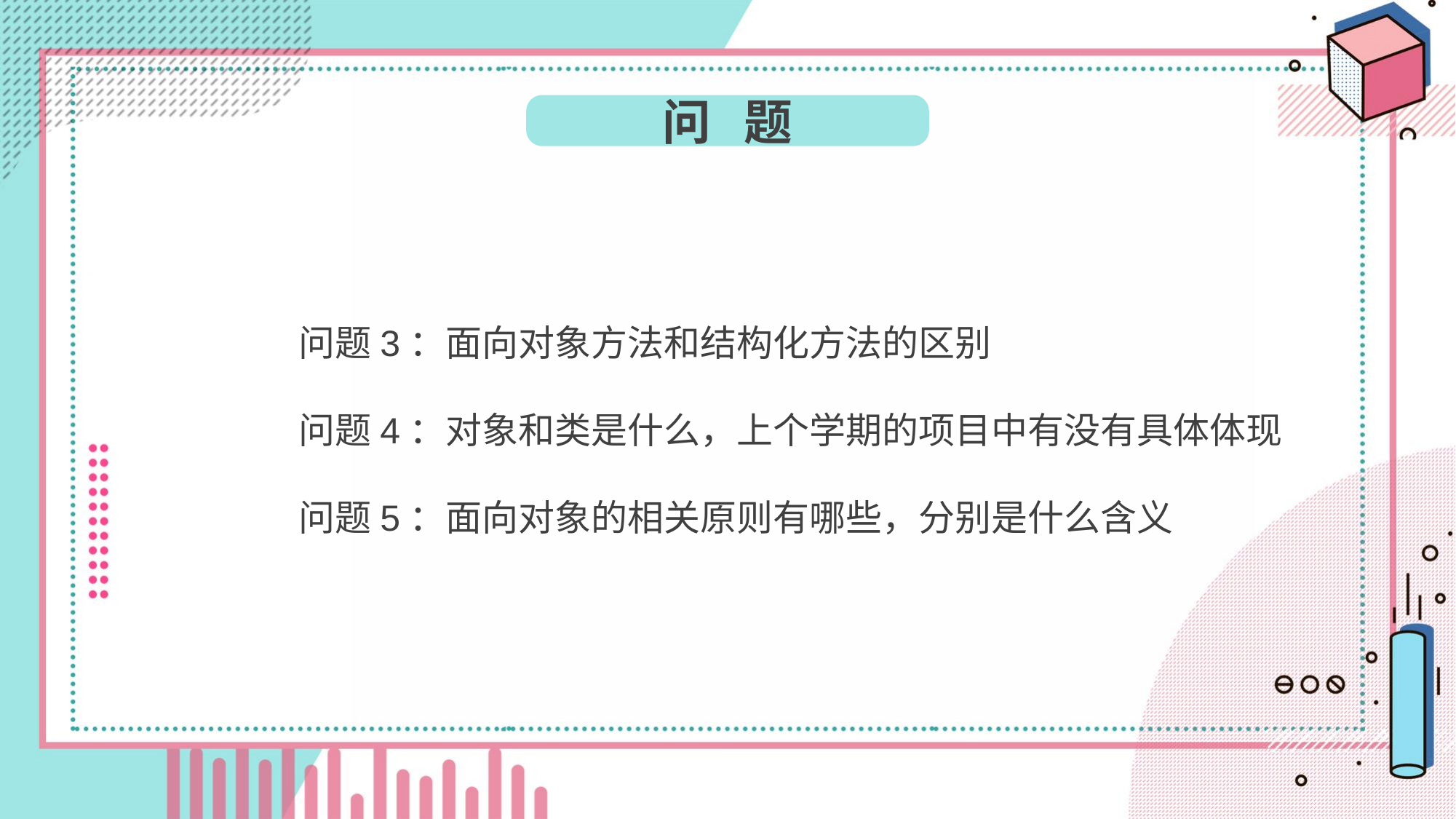

问   题
问题3：面向对象方法和结构化方法的区别
问题4：对象和类是什么，上个学期的项目中有没有具体体现
问题5：面向对象的相关原则有哪些，分别是什么含义